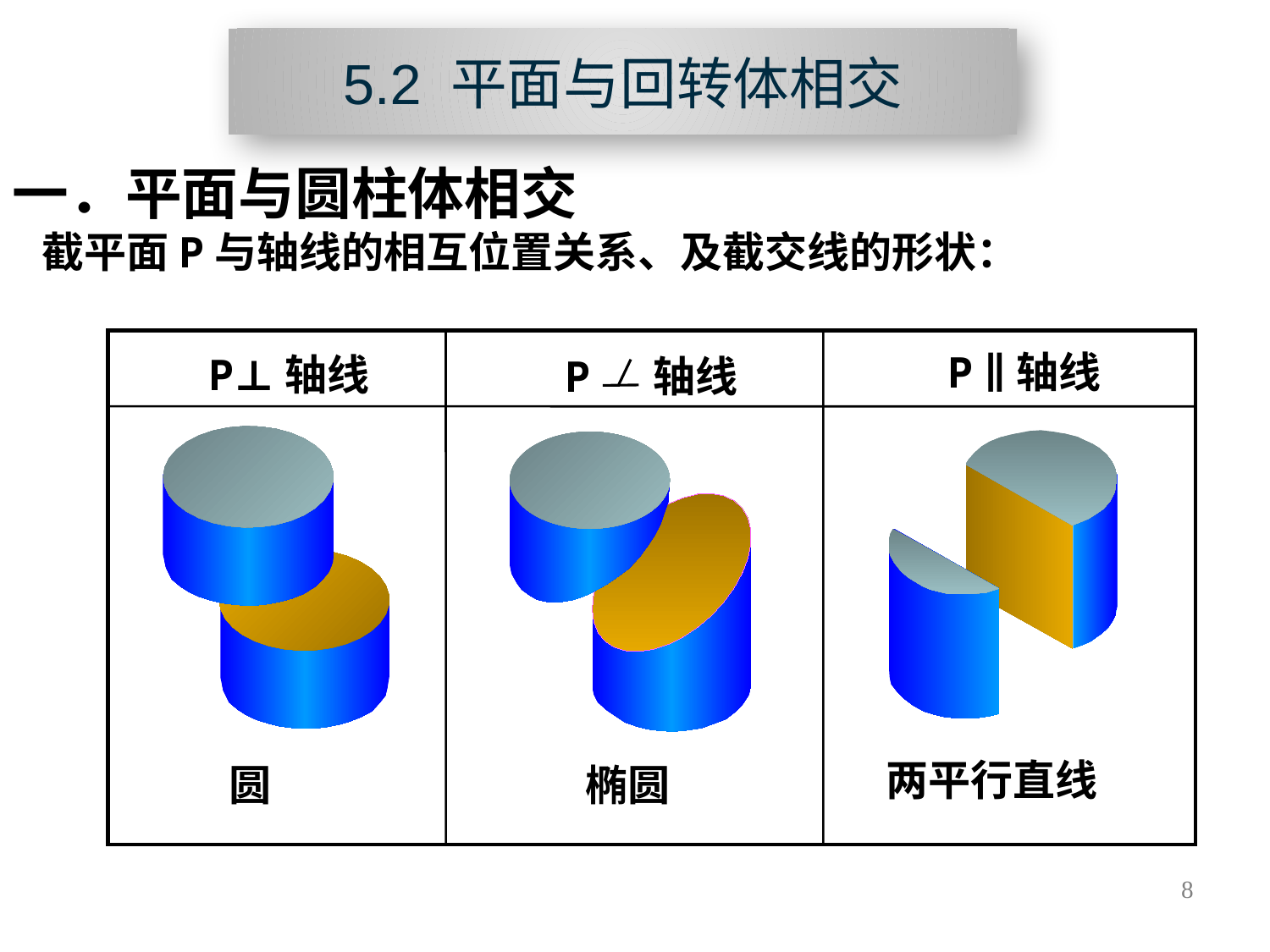

5.2 平面与回转体相交
一．平面与圆柱体相交
  截平面P与轴线的相互位置关系、及截交线的形状：

P ∥轴线
P⊥轴线
P 　轴线

两平行直线
圆
椭圆
8